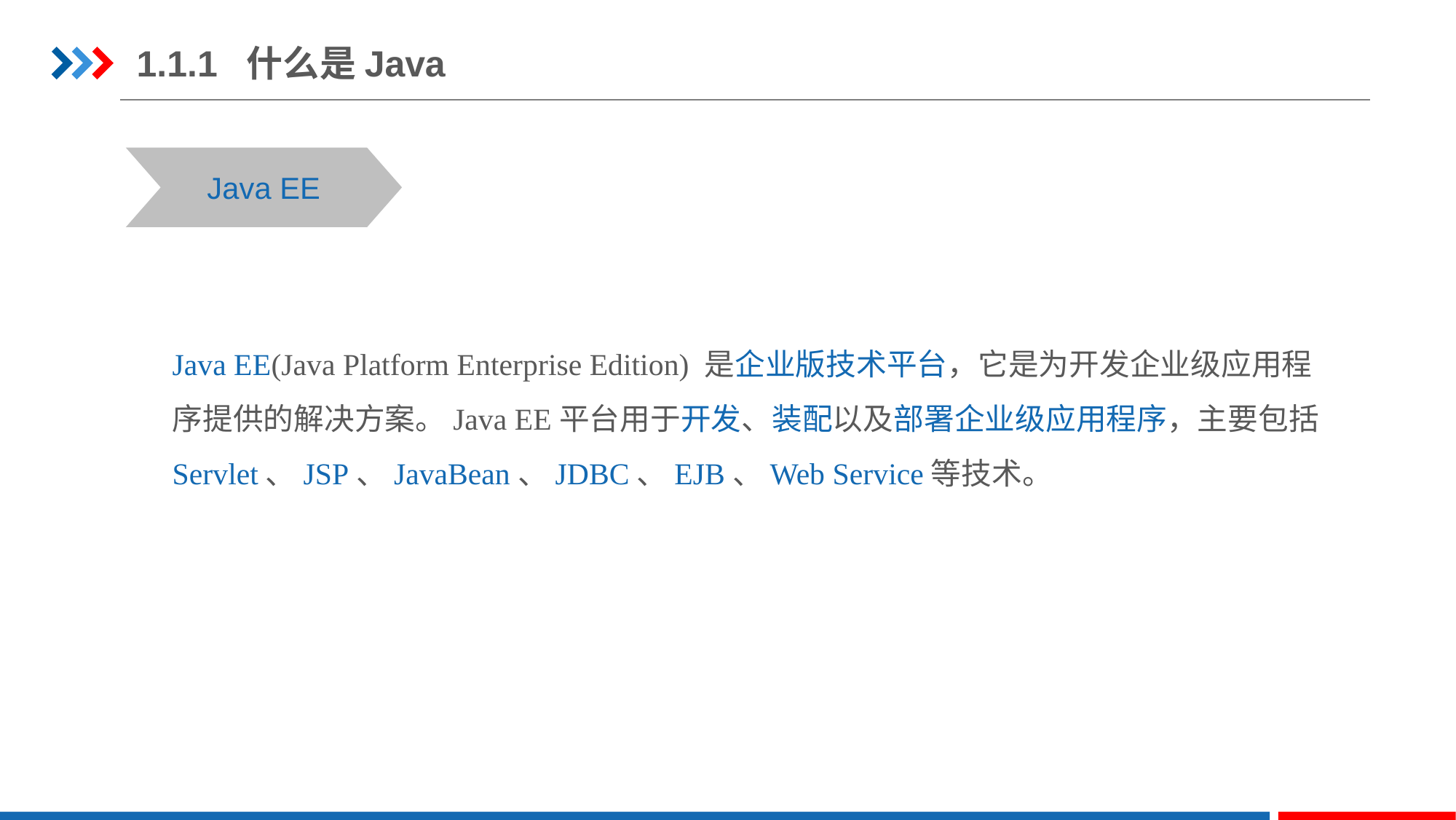

1.1.1  什么是Java

Java EE
Java EE(Java Platform Enterprise Edition) 是企业版技术平台，它是为开发企业级应用程序提供的解决方案。Java EE平台用于开发、装配以及部署企业级应用程序，主要包括Servlet、JSP、JavaBean、JDBC、EJB、Web Service等技术。